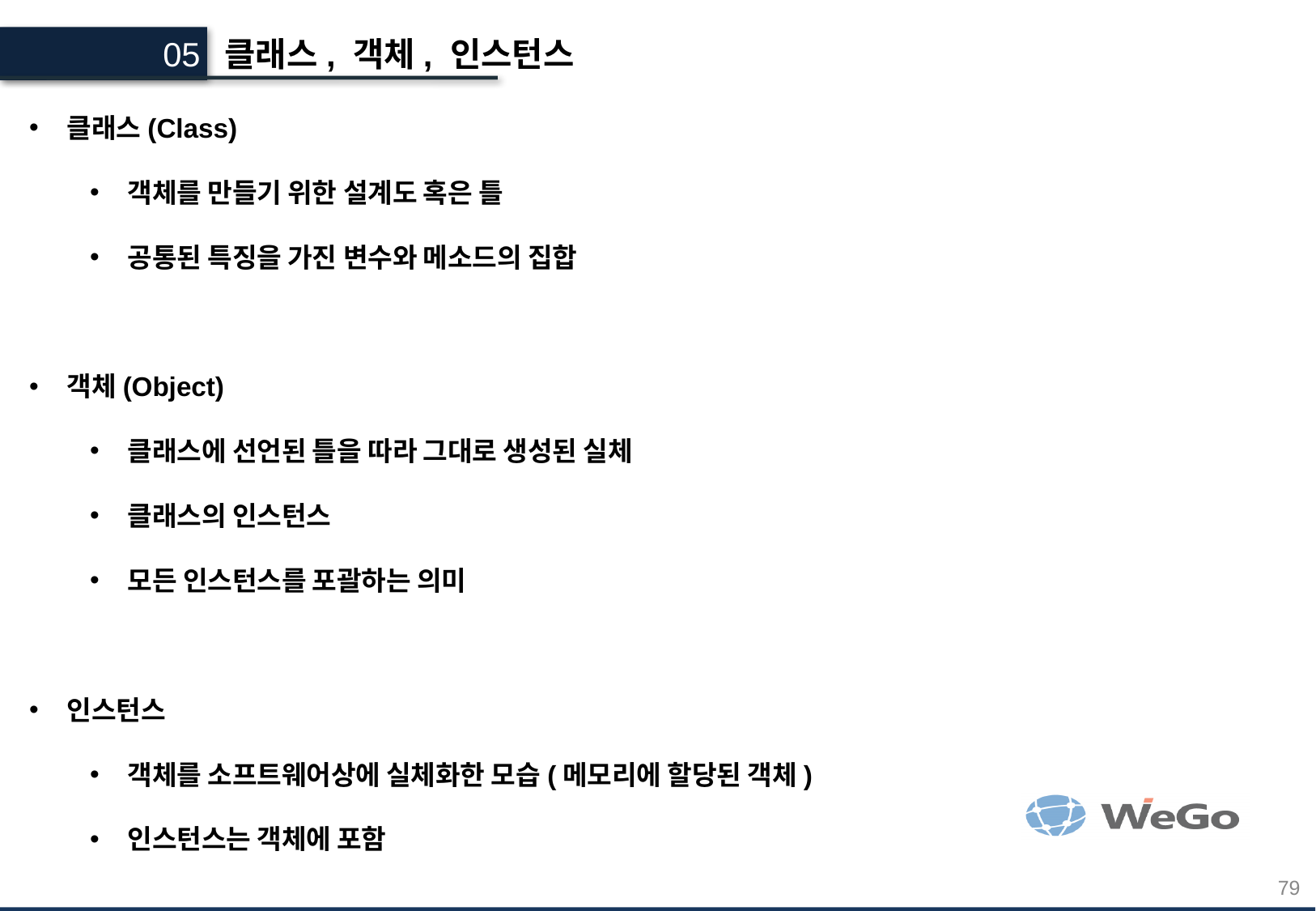

05
클래스, 객체, 인스턴스
클래스(Class)
객체를 만들기 위한 설계도 혹은 틀
공통된 특징을 가진 변수와 메소드의 집합

객체(Object)
클래스에 선언된 틀을 따라 그대로 생성된 실체
클래스의 인스턴스
모든 인스턴스를 포괄하는 의미

인스턴스
객체를 소프트웨어상에 실체화한 모습(메모리에 할당된 객체)
인스턴스는 객체에 포함
79